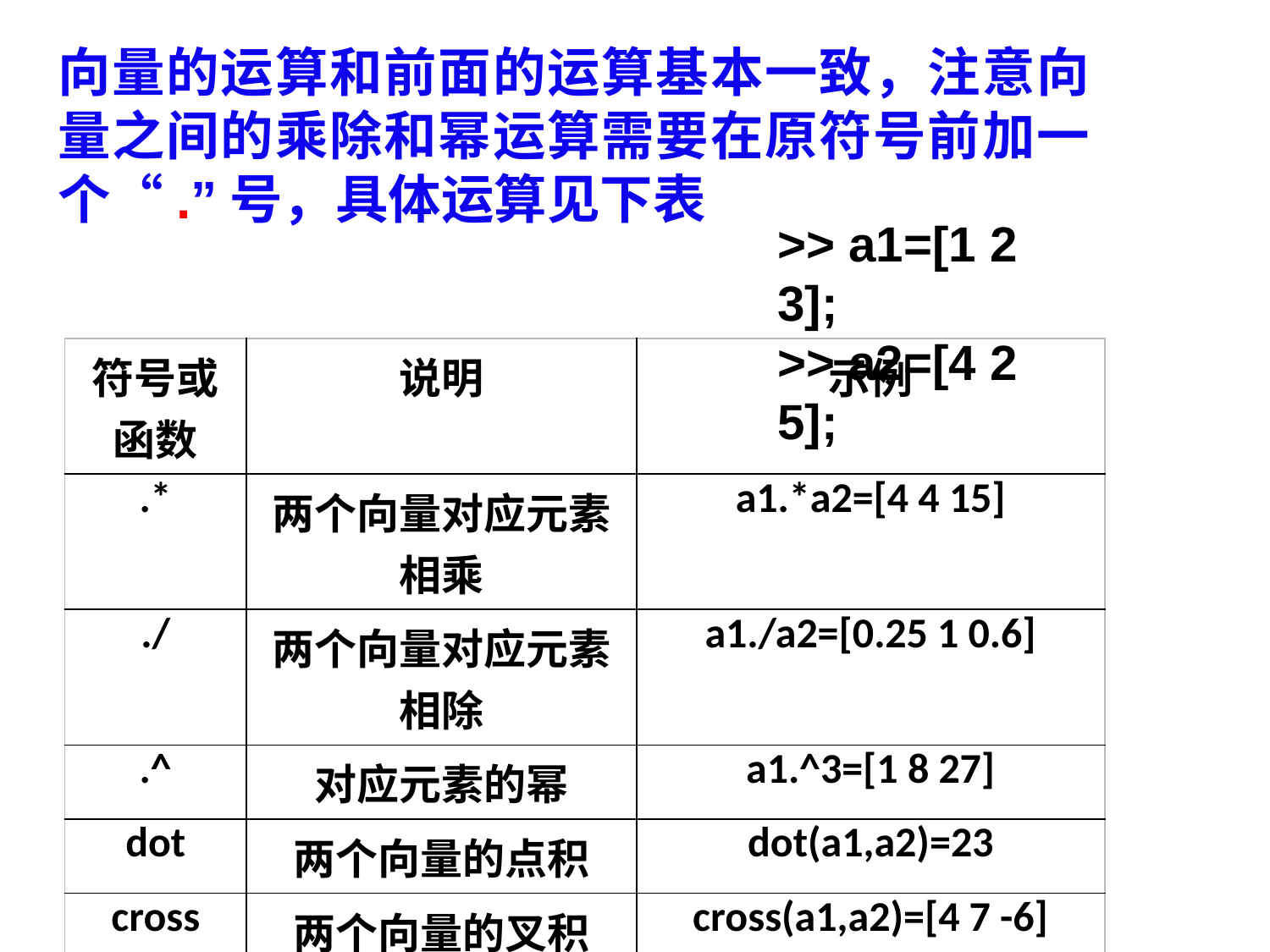

# 向量的运算和前面的运算基本一致，注意向量之间的乘除和幂运算需要在原符号前加一个“.”号，具体运算见下表
>> a1=[1 2 3];
>> a2=[4 2 5];
| 符号或函数 | 说明 | 示例 |
| --- | --- | --- |
| .\* | 两个向量对应元素相乘 | a1.\*a2=[4 4 15] |
| ./ | 两个向量对应元素相除 | a1./a2=[0.25 1 0.6] |
| .^ | 对应元素的幂 | a1.^3=[1 8 27] |
| dot | 两个向量的点积 | dot(a1,a2)=23 |
| cross | 两个向量的叉积 | cross(a1,a2)=[4 7 -6] |
|  |  |  |